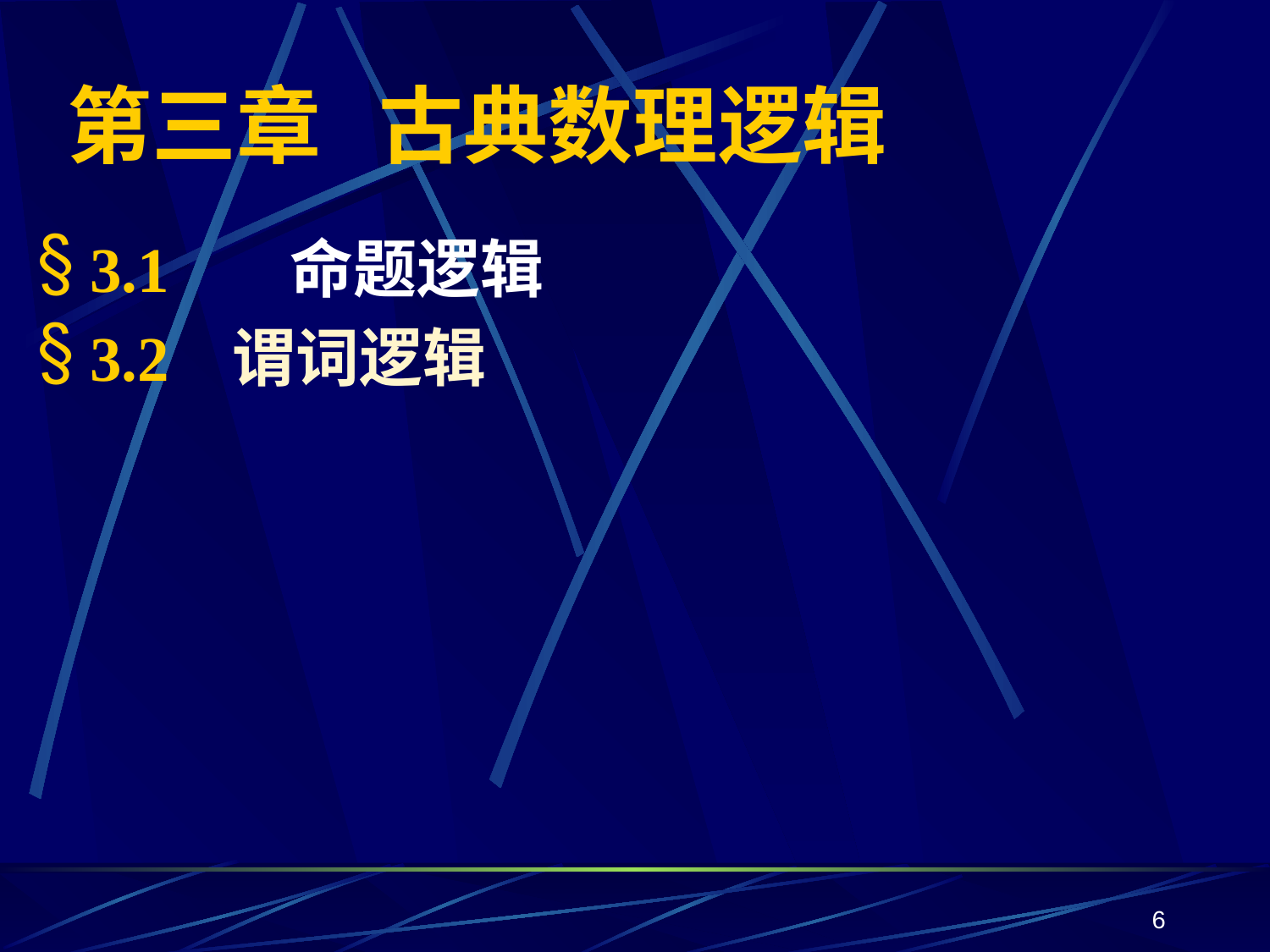

# 第三章   古典数理逻辑
3.1  	命题逻辑
3.2   谓词逻辑

6